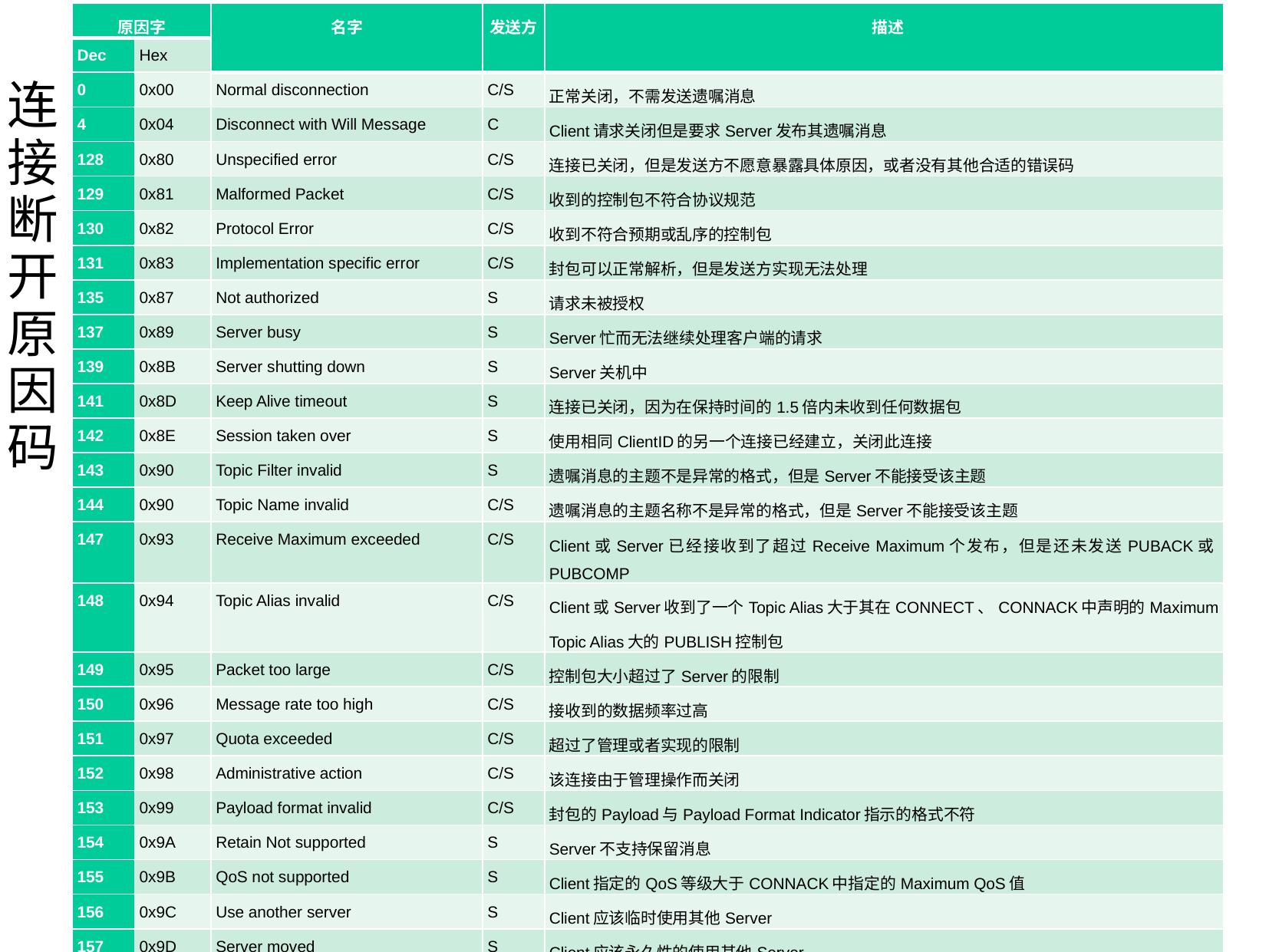

| 原因字 |  | 名字 | 发送方 | 描述 |
| --- | --- | --- | --- | --- |
| Dec | Hex |  |  |  |
| 0 | 0x00 | Normal disconnection | C/S | 正常关闭，不需发送遗嘱消息 |
| 4 | 0x04 | Disconnect with Will Message | C | Client请求关闭但是要求Server发布其遗嘱消息 |
| 128 | 0x80 | Unspecified error | C/S | 连接已关闭，但是发送方不愿意暴露具体原因，或者没有其他合适的错误码 |
| 129 | 0x81 | Malformed Packet | C/S | 收到的控制包不符合协议规范 |
| 130 | 0x82 | Protocol Error | C/S | 收到不符合预期或乱序的控制包 |
| 131 | 0x83 | Implementation specific error | C/S | 封包可以正常解析，但是发送方实现无法处理 |
| 135 | 0x87 | Not authorized | S | 请求未被授权 |
| 137 | 0x89 | Server busy | S | Server忙而无法继续处理客户端的请求 |
| 139 | 0x8B | Server shutting down | S | Server关机中 |
| 141 | 0x8D | Keep Alive timeout | S | 连接已关闭，因为在保持时间的1.5倍内未收到任何数据包 |
| 142 | 0x8E | Session taken over | S | 使用相同ClientID的另一个连接已经建立，关闭此连接 |
| 143 | 0x90 | Topic Filter invalid | S | 遗嘱消息的主题不是异常的格式，但是Server不能接受该主题 |
| 144 | 0x90 | Topic Name invalid | C/S | 遗嘱消息的主题名称不是异常的格式，但是Server不能接受该主题 |
| 147 | 0x93 | Receive Maximum exceeded | C/S | Client或Server已经接收到了超过Receive Maximum个发布，但是还未发送PUBACK或PUBCOMP |
| 148 | 0x94 | Topic Alias invalid | C/S | Client或Server收到了一个Topic Alias大于其在CONNECT、CONNACK中声明的Maximum Topic Alias大的PUBLISH控制包 |
| 149 | 0x95 | Packet too large | C/S | 控制包大小超过了Server的限制 |
| 150 | 0x96 | Message rate too high | C/S | 接收到的数据频率过高 |
| 151 | 0x97 | Quota exceeded | C/S | 超过了管理或者实现的限制 |
| 152 | 0x98 | Administrative action | C/S | 该连接由于管理操作而关闭 |
| 153 | 0x99 | Payload format invalid | C/S | 封包的Payload与Payload Format Indicator指示的格式不符 |
| 154 | 0x9A | Retain Not supported | S | Server不支持保留消息 |
| 155 | 0x9B | QoS not supported | S | Client指定的QoS等级大于CONNACK中指定的Maximum QoS值 |
| 156 | 0x9C | Use another server | S | Client应该临时使用其他Server |
| 157 | 0x9D | Server moved | S | Client应该永久性的使用其他Server |
| 159 | 0x9F | Connection rate exceeded | S | 超过了连接频率限制 |
| 160 | 0xA0 | Maximum connect time | S | 超过了授权的最大连接时间 |
| 161 | 0xA1 | Subscription ID not supported | S | Server不支持Subscription ID；订阅不可接受 |
| 162 | 0xA2 | Wildcard Subscription not supported | S | Server不支持野匹配订阅；订阅不可接受 |
连
接
断
开
原
因
码